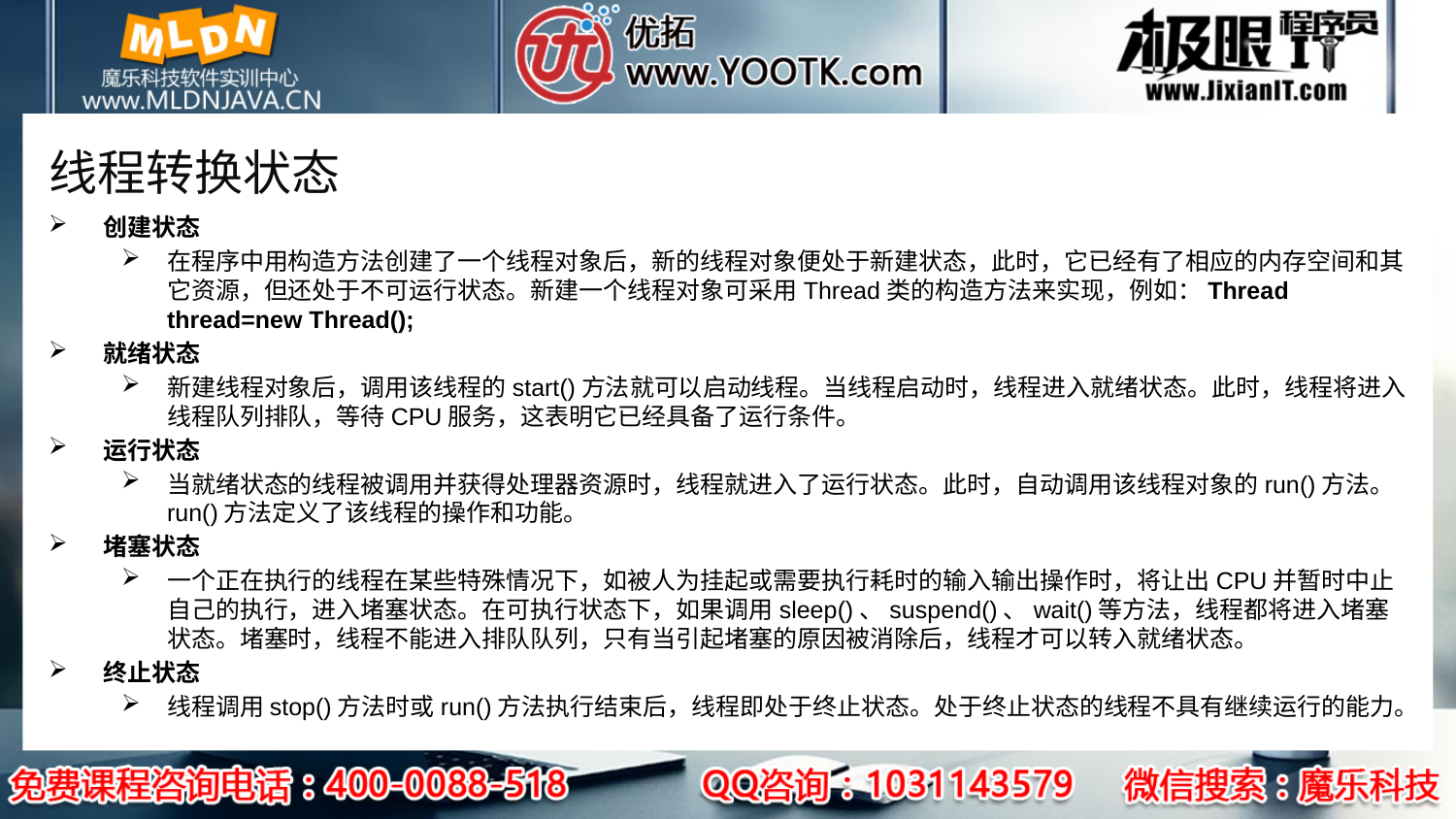

# 线程转换状态
创建状态
在程序中用构造方法创建了一个线程对象后，新的线程对象便处于新建状态，此时，它已经有了相应的内存空间和其它资源，但还处于不可运行状态。新建一个线程对象可采用Thread类的构造方法来实现，例如：Thread thread=new Thread();
就绪状态
新建线程对象后，调用该线程的start()方法就可以启动线程。当线程启动时，线程进入就绪状态。此时，线程将进入线程队列排队，等待CPU服务，这表明它已经具备了运行条件。
运行状态
当就绪状态的线程被调用并获得处理器资源时，线程就进入了运行状态。此时，自动调用该线程对象的run()方法。run()方法定义了该线程的操作和功能。
堵塞状态
一个正在执行的线程在某些特殊情况下，如被人为挂起或需要执行耗时的输入输出操作时，将让出CPU并暂时中止自己的执行，进入堵塞状态。在可执行状态下，如果调用sleep()、suspend()、wait()等方法，线程都将进入堵塞状态。堵塞时，线程不能进入排队队列，只有当引起堵塞的原因被消除后，线程才可以转入就绪状态。
终止状态
线程调用stop()方法时或run()方法执行结束后，线程即处于终止状态。处于终止状态的线程不具有继续运行的能力。